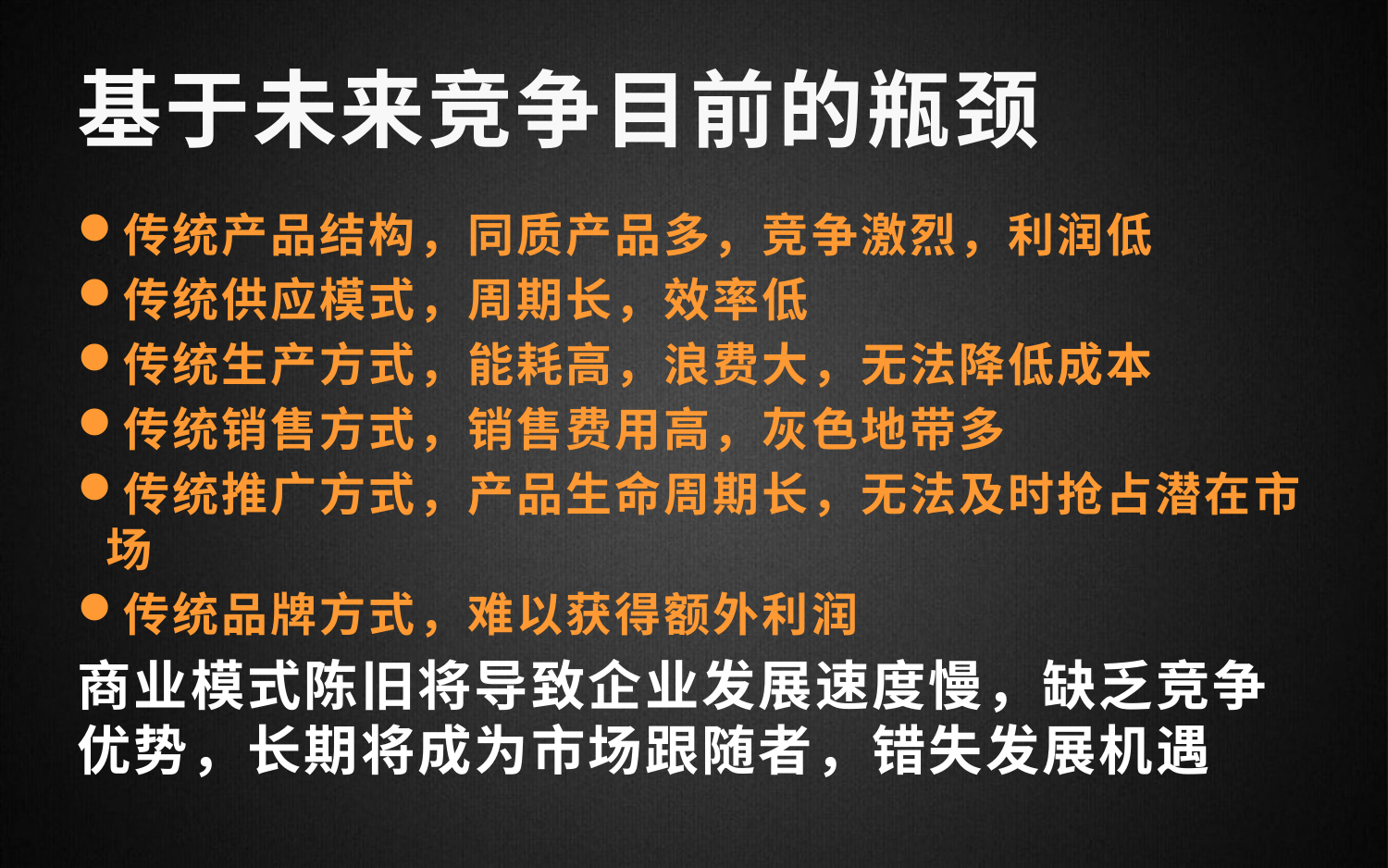

# 基于未来竞争目前的瓶颈
传统产品结构，同质产品多，竞争激烈，利润低
传统供应模式，周期长，效率低
传统生产方式，能耗高，浪费大，无法降低成本
传统销售方式，销售费用高，灰色地带多
传统推广方式，产品生命周期长，无法及时抢占潜在市场
传统品牌方式，难以获得额外利润
商业模式陈旧将导致企业发展速度慢，缺乏竞争优势，长期将成为市场跟随者，错失发展机遇